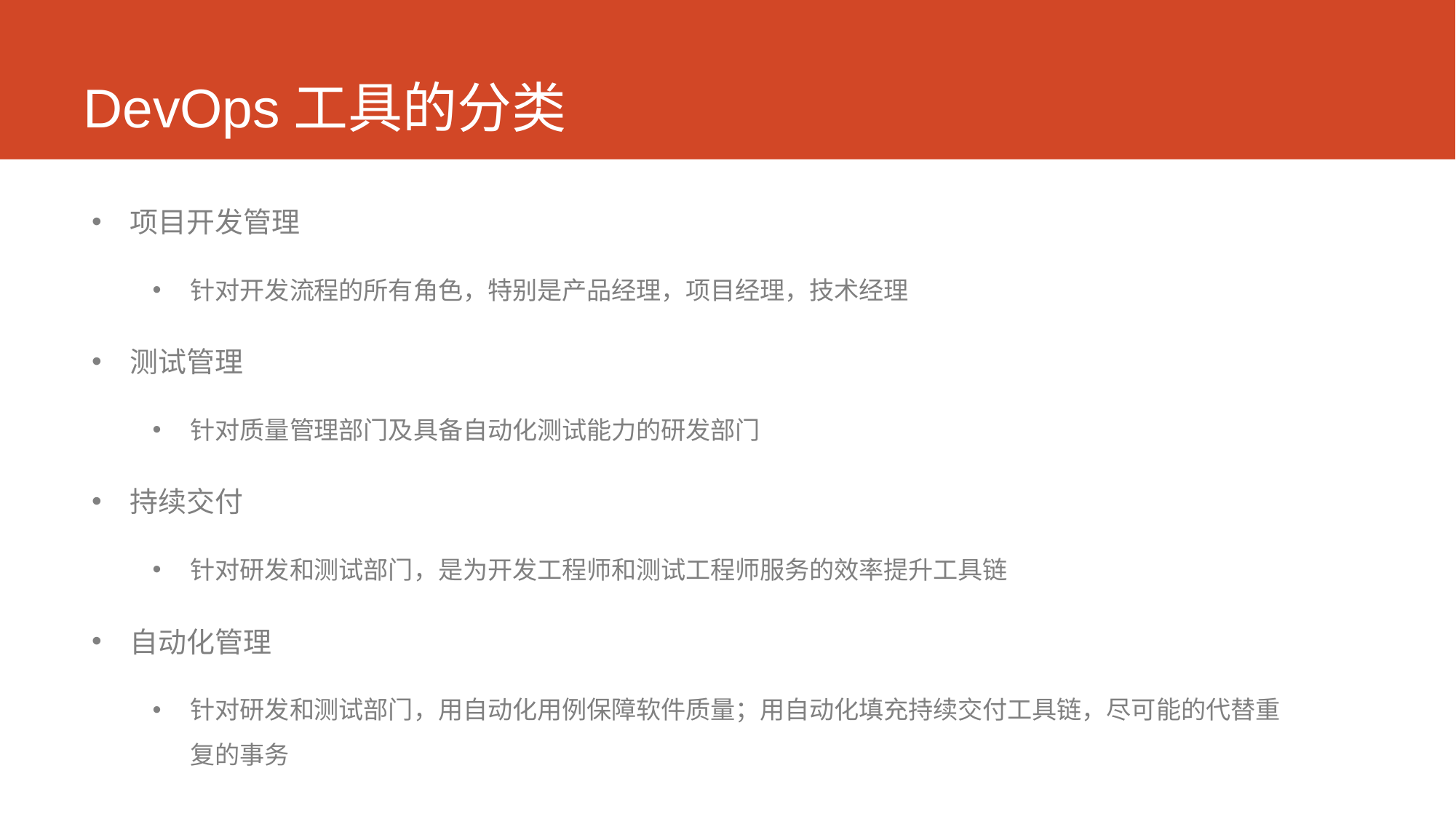

# DevOps工具的分类
项目开发管理
针对开发流程的所有角色，特别是产品经理，项目经理，技术经理
测试管理
针对质量管理部门及具备自动化测试能力的研发部门
持续交付
针对研发和测试部门，是为开发工程师和测试工程师服务的效率提升工具链
自动化管理
针对研发和测试部门，用自动化用例保障软件质量；用自动化填充持续交付工具链，尽可能的代替重复的事务